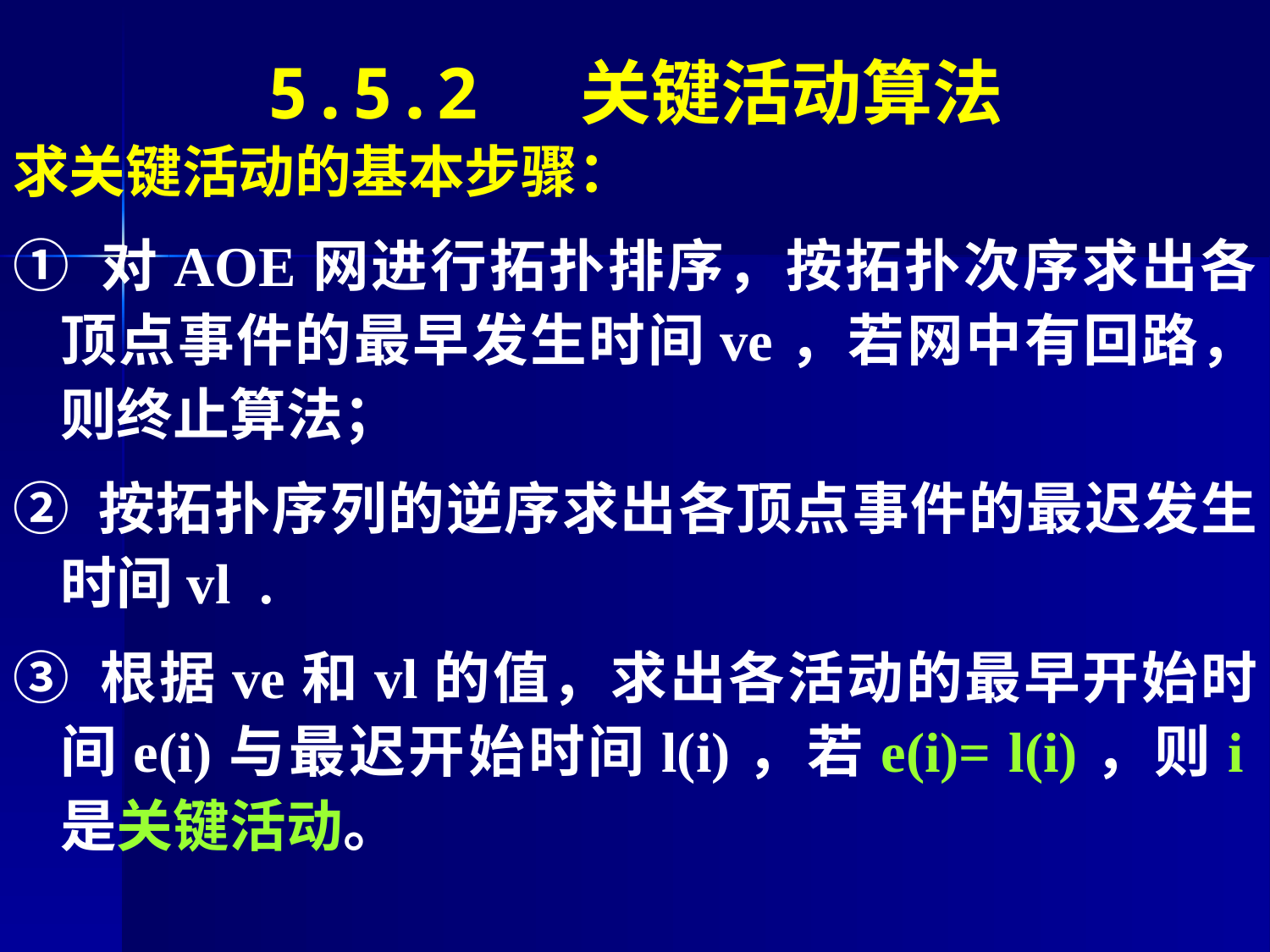

5.5.2  关键活动算法
求关键活动的基本步骤：
① 对AOE网进行拓扑排序，按拓扑次序求出各顶点事件的最早发生时间ve，若网中有回路，则终止算法；
② 按拓扑序列的逆序求出各顶点事件的最迟发生时间vl  .
③ 根据ve和vl的值，求出各活动的最早开始时间e(i)与最迟开始时间l(i)，若e(i)= l(i)，则i是关键活动。